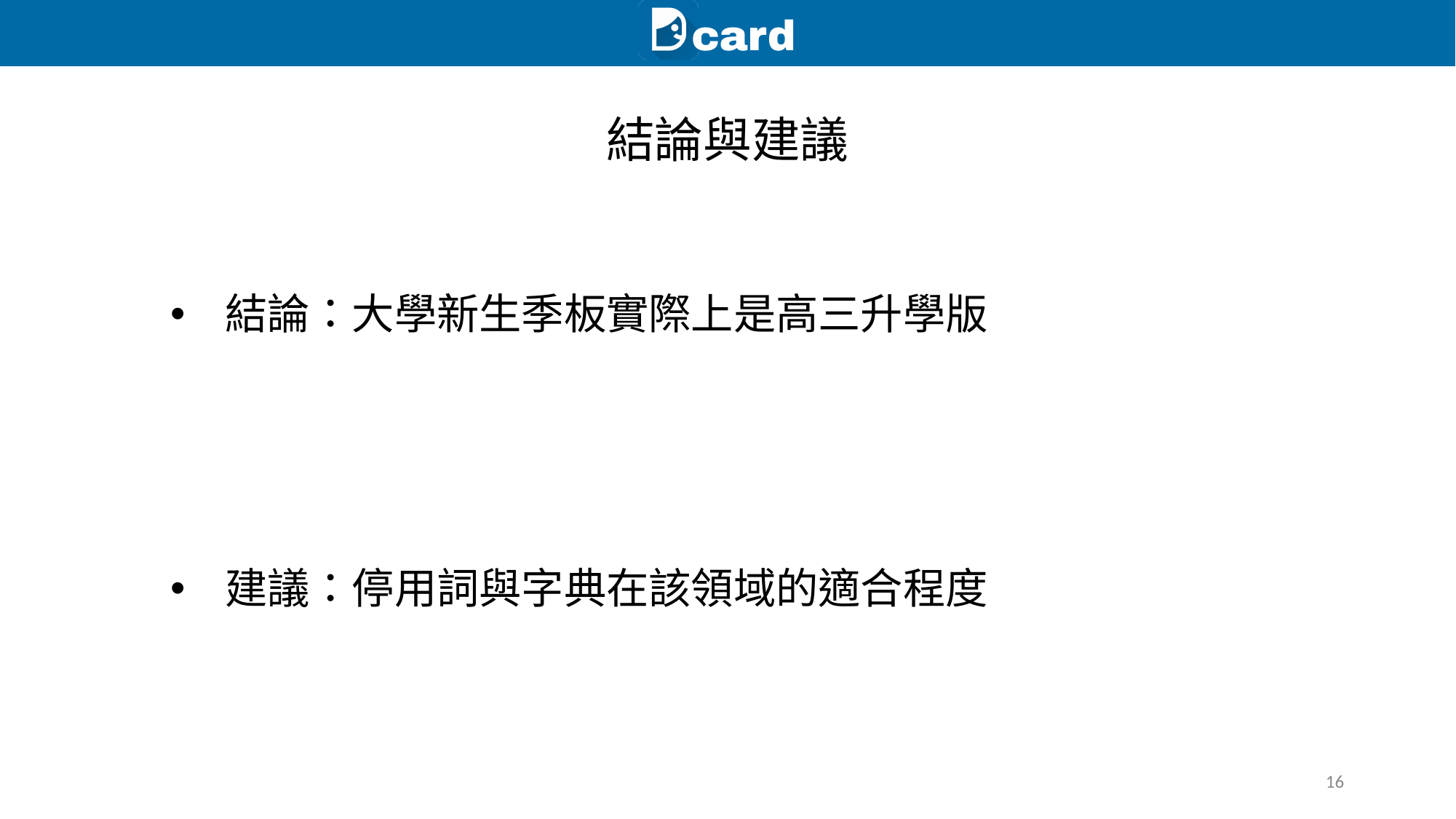

# 結論與建議
結論：大學新生季板實際上是高三升學版

建議：停用詞與字典在該領域的適合程度
16